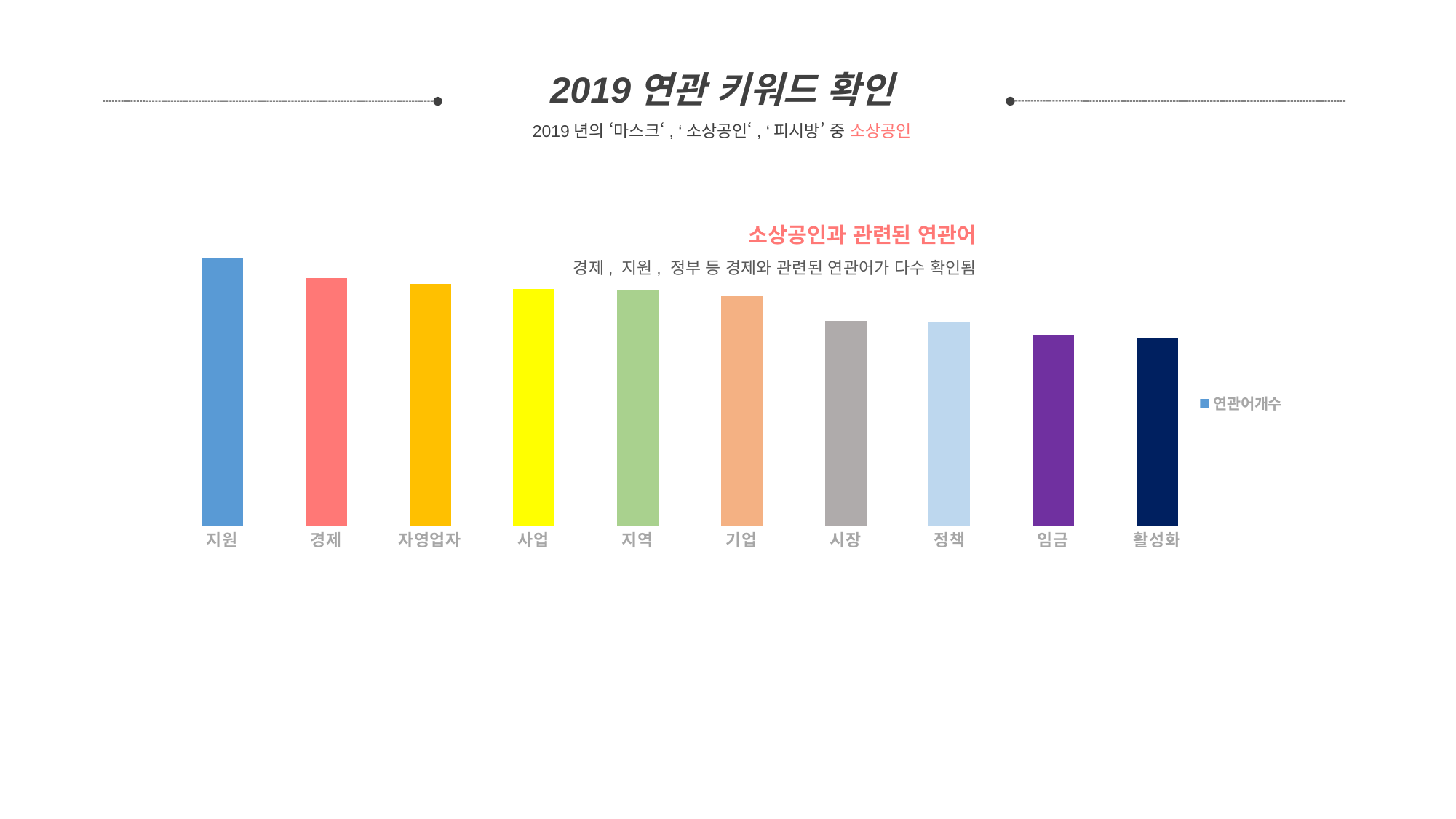

2019연관 키워드 확인
2019년의 ‘마스크‘, ‘소상공인‘, ‘피시방’ 중 소상공인

### Chart

| Category | 연관어개수 |
|---|---|
| 지원 | 442.0 |
| 경제 | 410.0 |
| 자영업자 | 400.0 |
| 사업 | 392.0 |
| 지역 | 391.0 |
| 기업 | 381.0 |
| 시장 | 339.0 |
| 정책 | 337.0 |
| 임금 | 316.0 |
| 활성화 | 311.0 |
소상공인과 관련된 연관어
경제, 지원, 정부 등 경제와 관련된 연관어가 다수 확인됨